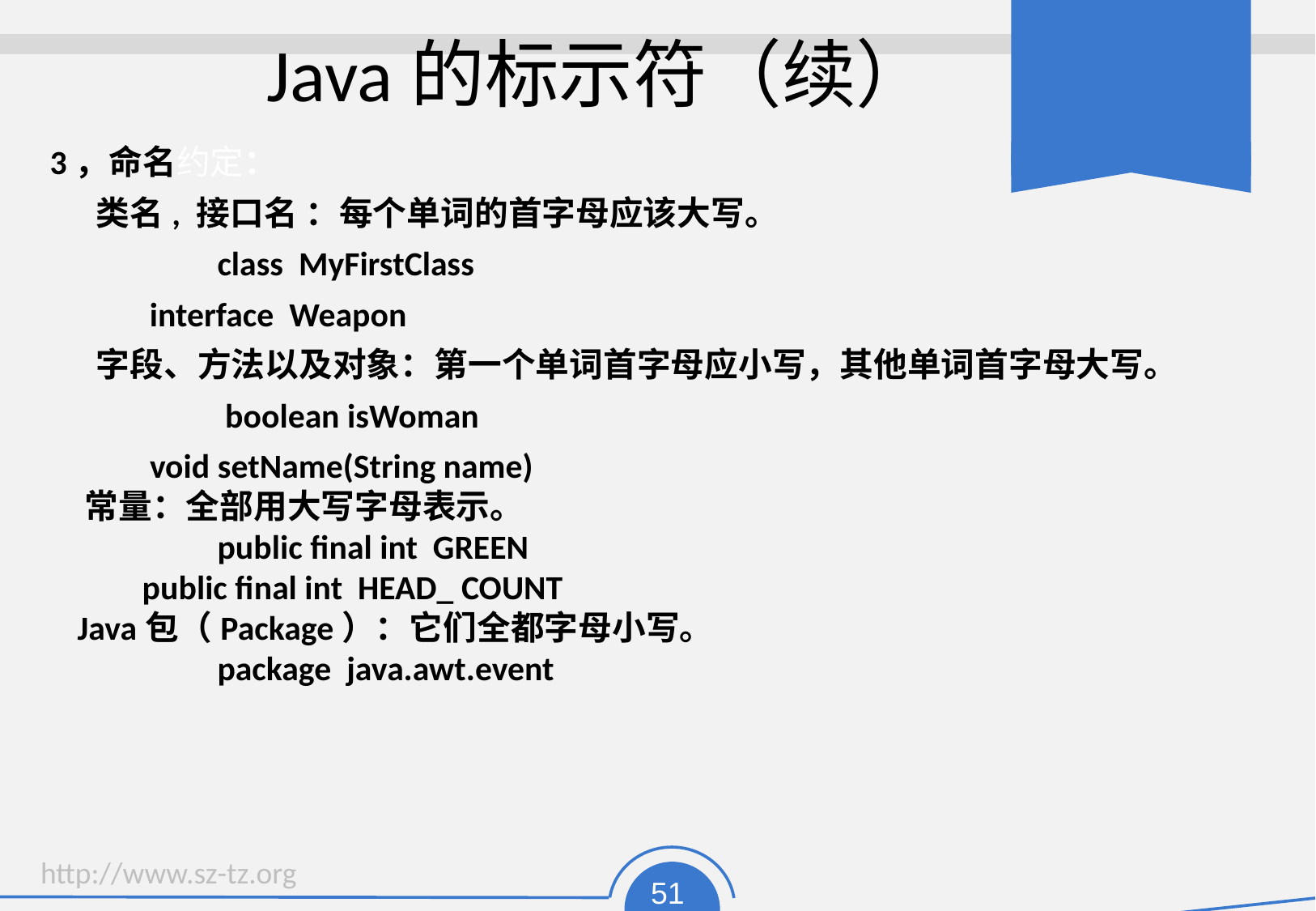

# Java的标示符（续）
3，命名约定：
     类名, 接口名 ：每个单词的首字母应该大写。
	      class  MyFirstClass
             interface  Weapon
     字段、方法以及对象：第一个单词首字母应小写，其他单词首字母大写。
	       boolean isWoman
             void setName(String name)
    常量：全部用大写字母表示。
	      public final int  GREEN
            public final int  HEAD_ COUNT
    Java包（Package）：它们全都字母小写。
	      package  java.awt.event